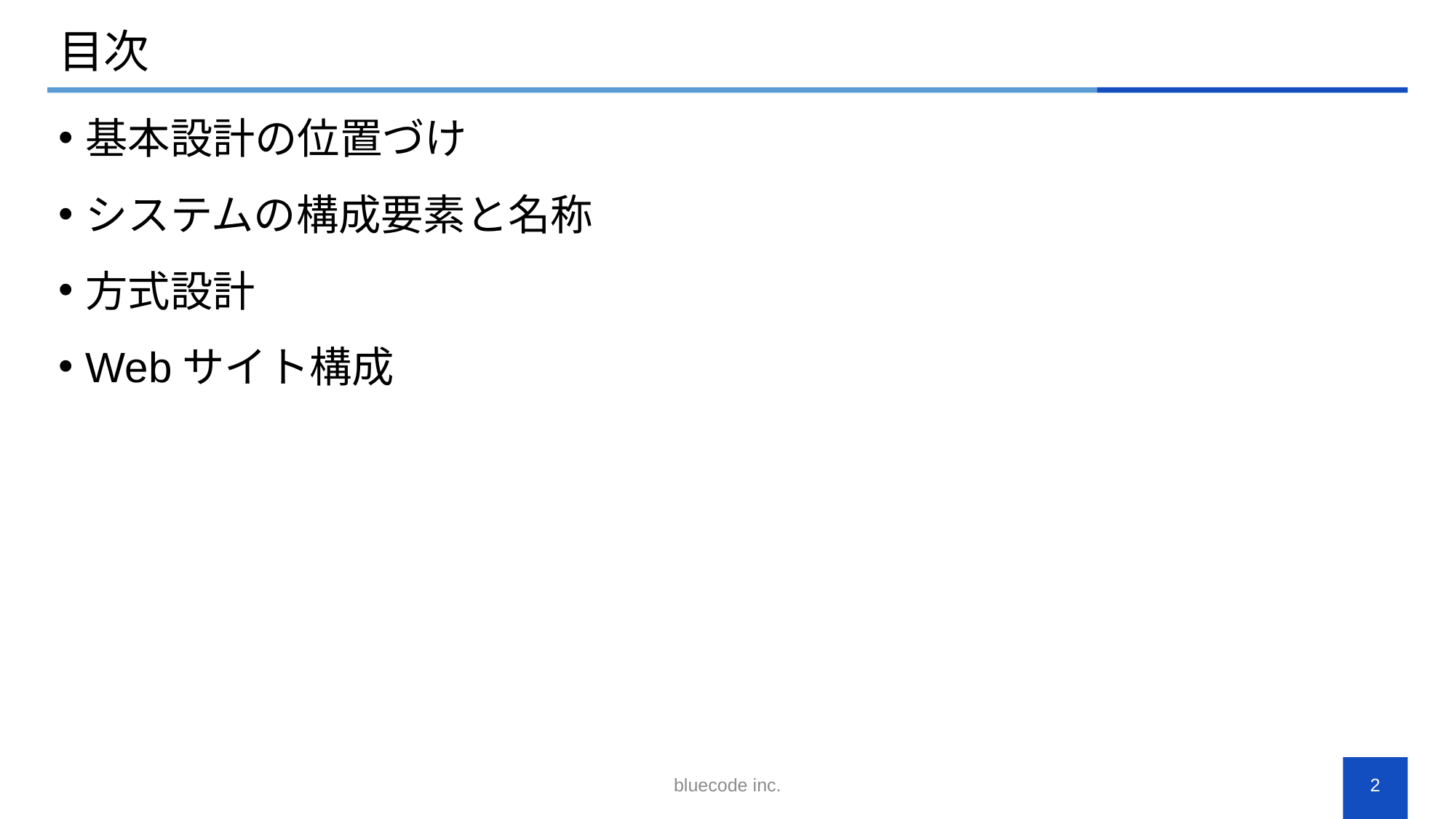

# 目次
基本設計の位置づけ
システムの構成要素と名称
方式設計
Webサイト構成
bluecode inc.
2